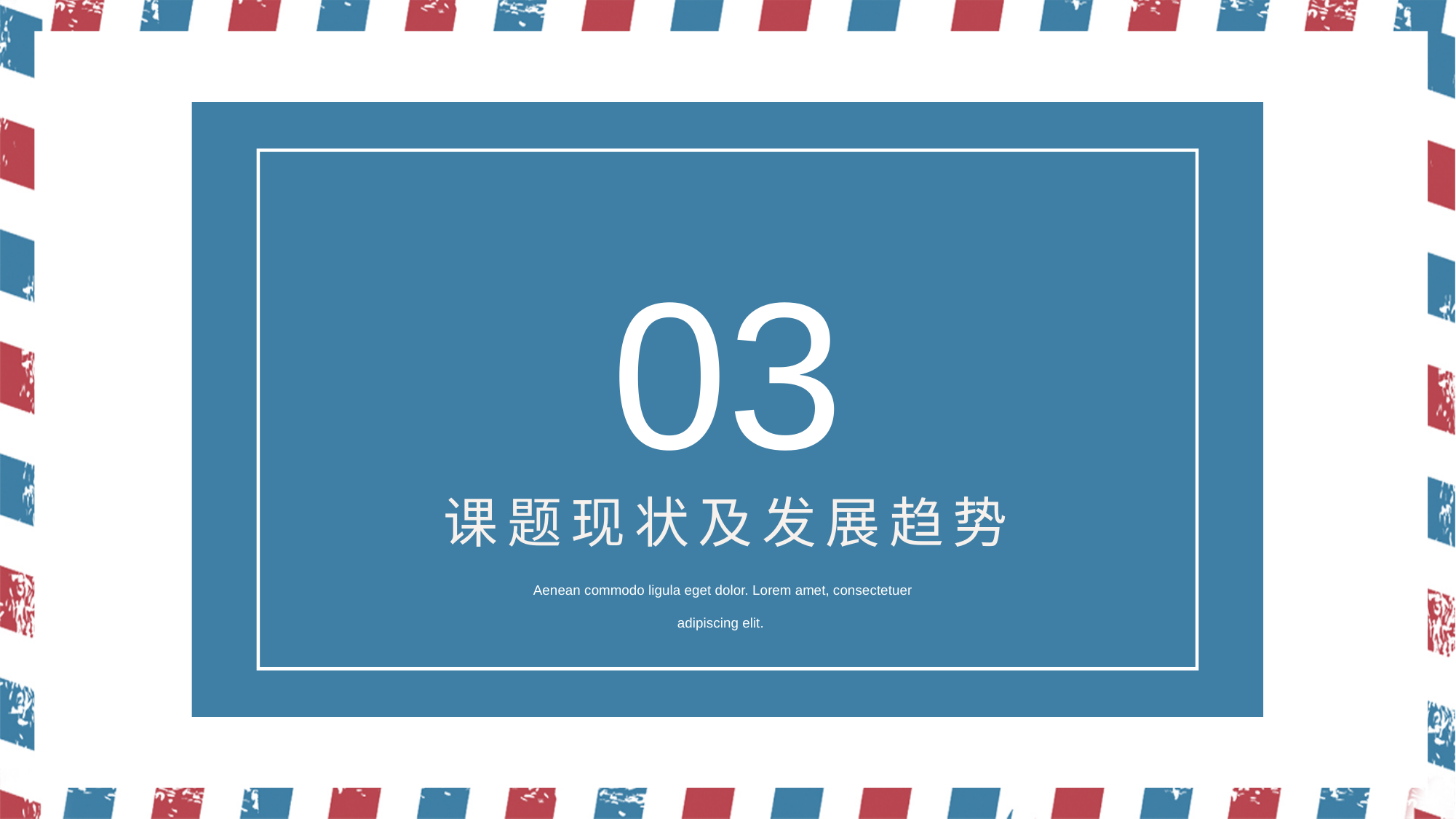

03
课题现状及发展趋势
Aenean commodo ligula eget dolor. Lorem amet, consectetuer adipiscing elit.